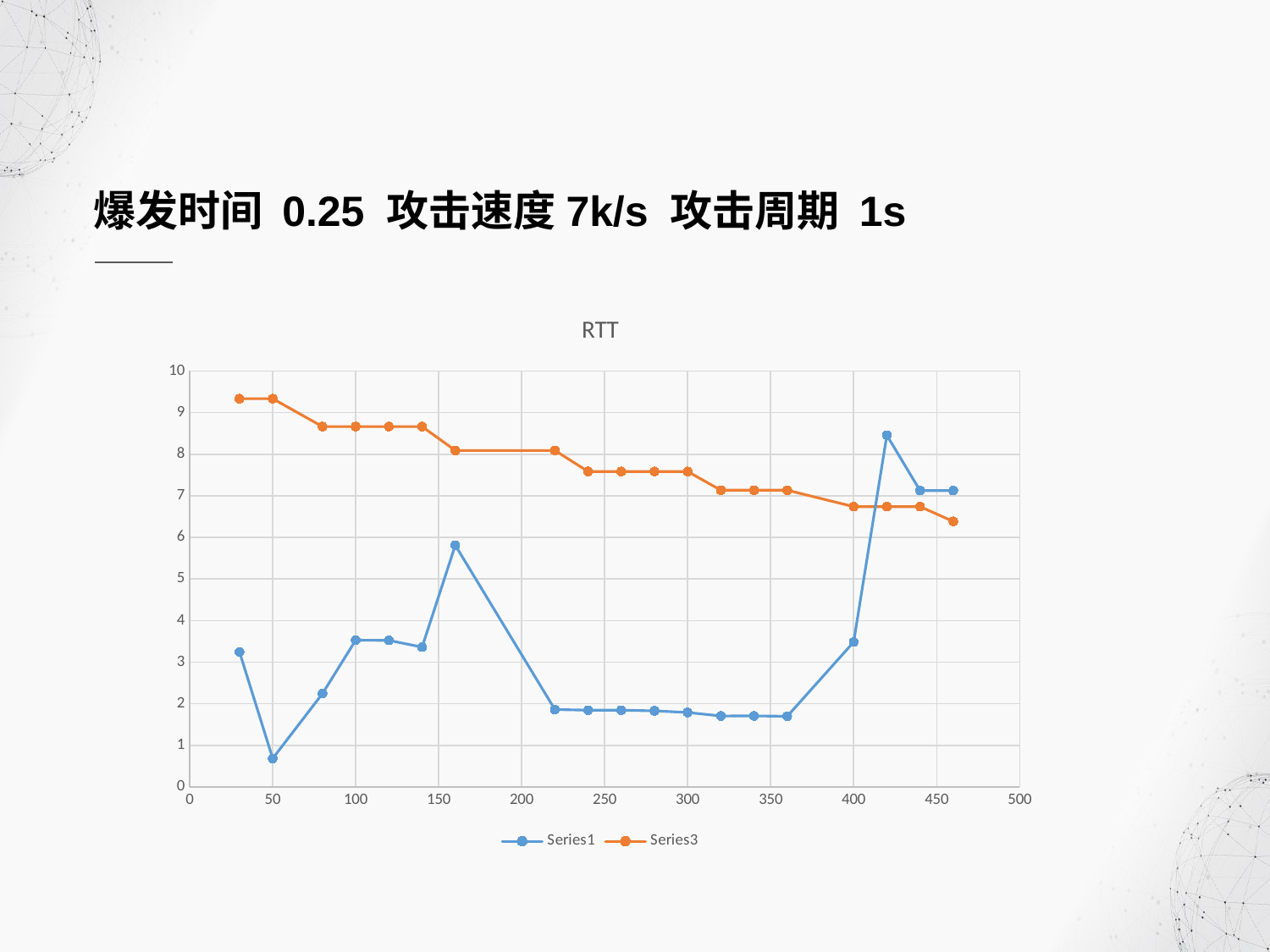

爆发时间 0.25 攻击速度7k/s 攻击周期 1s

### Chart: RTT

| Category |  |  |
|---|---|---|